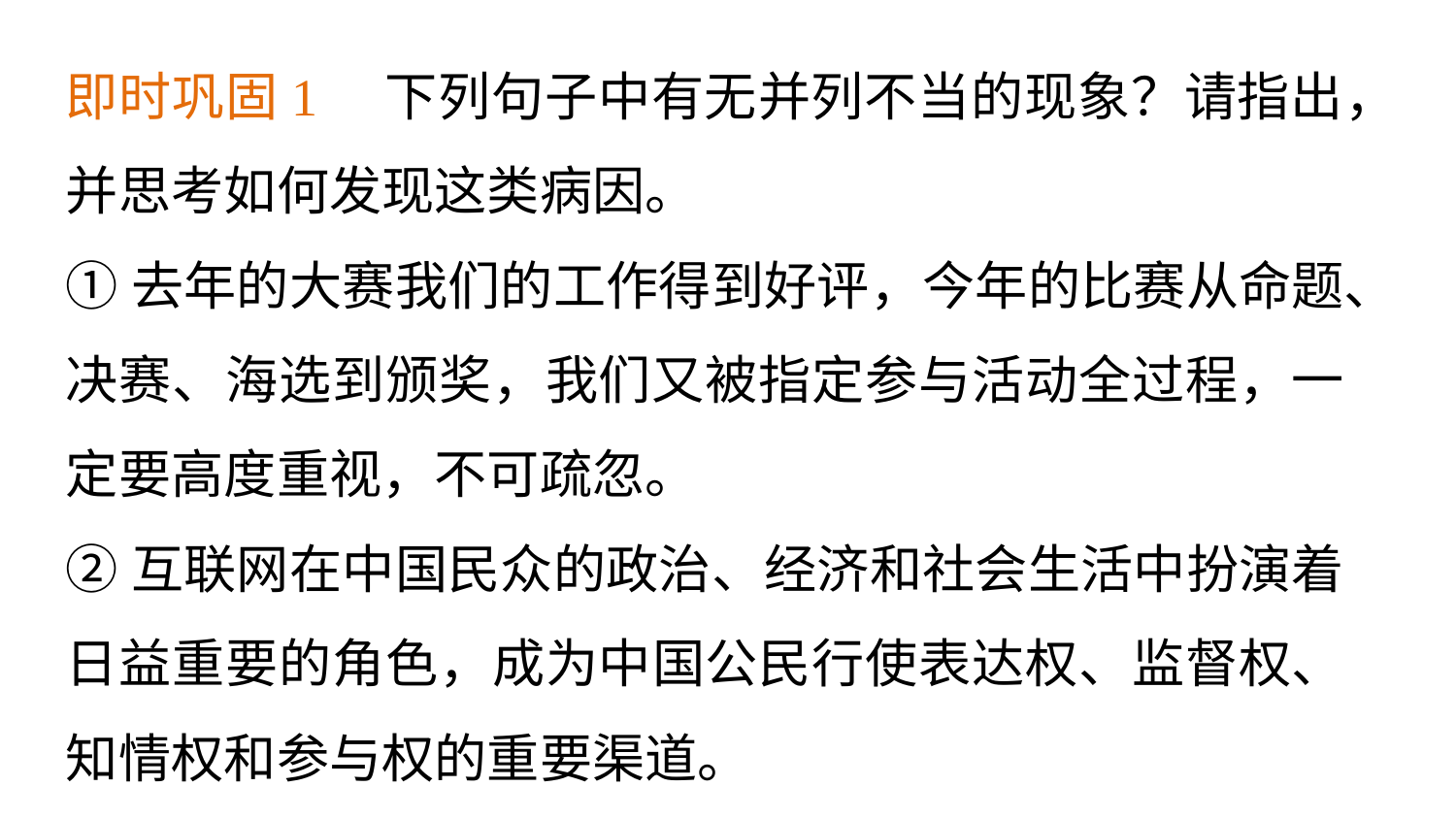

即时巩固1　下列句子中有无并列不当的现象？请指出，并思考如何发现这类病因。
①去年的大赛我们的工作得到好评，今年的比赛从命题、决赛、海选到颁奖，我们又被指定参与活动全过程，一定要高度重视，不可疏忽。
②互联网在中国民众的政治、经济和社会生活中扮演着日益重要的角色，成为中国公民行使表达权、监督权、知情权和参与权的重要渠道。